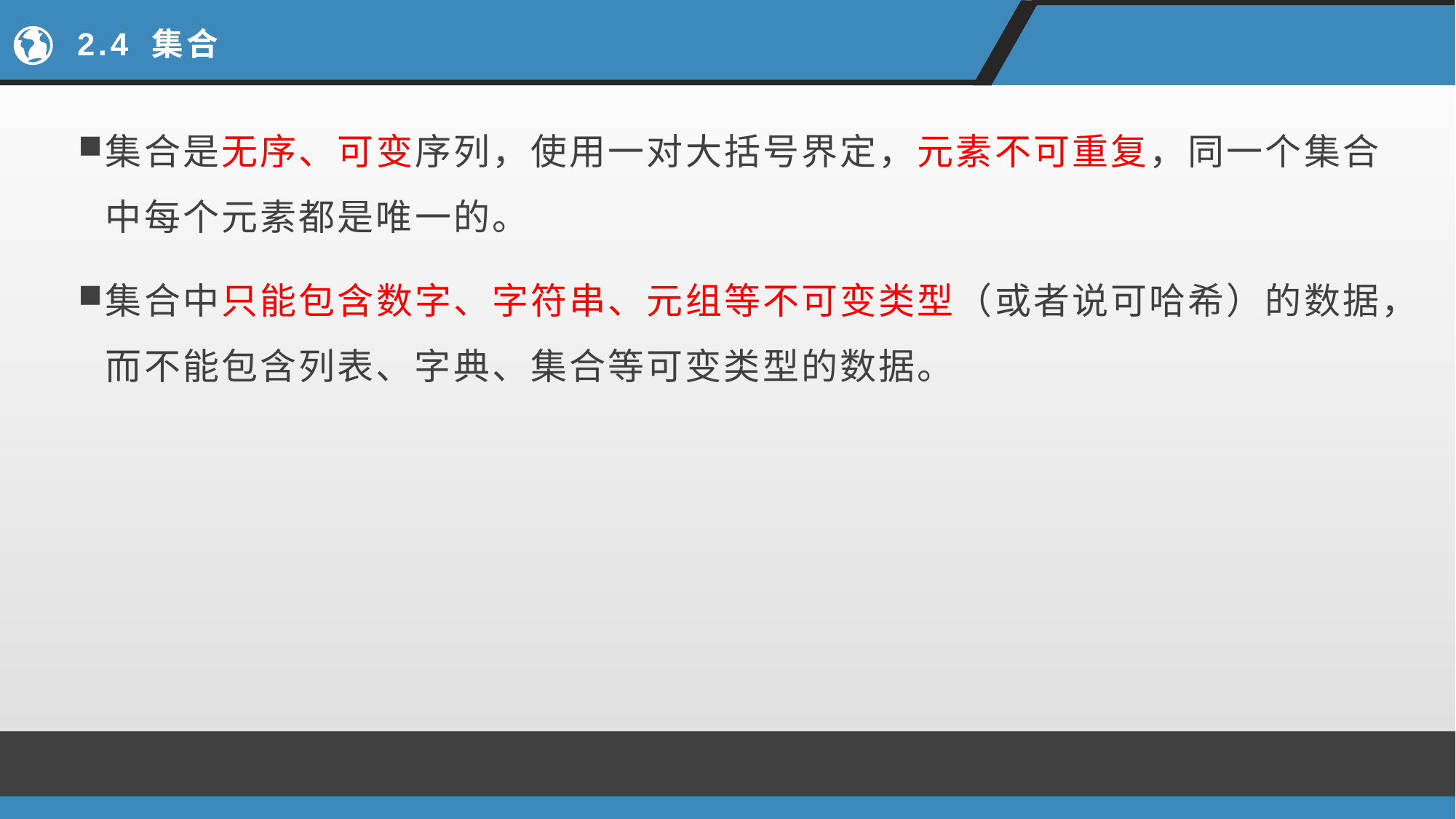

# 2.4 集合

集合是无序、可变序列，使用一对大括号界定，元素不可重复，同一个集合中每个元素都是唯一的。
集合中只能包含数字、字符串、元组等不可变类型（或者说可哈希）的数据，而不能包含列表、字典、集合等可变类型的数据。